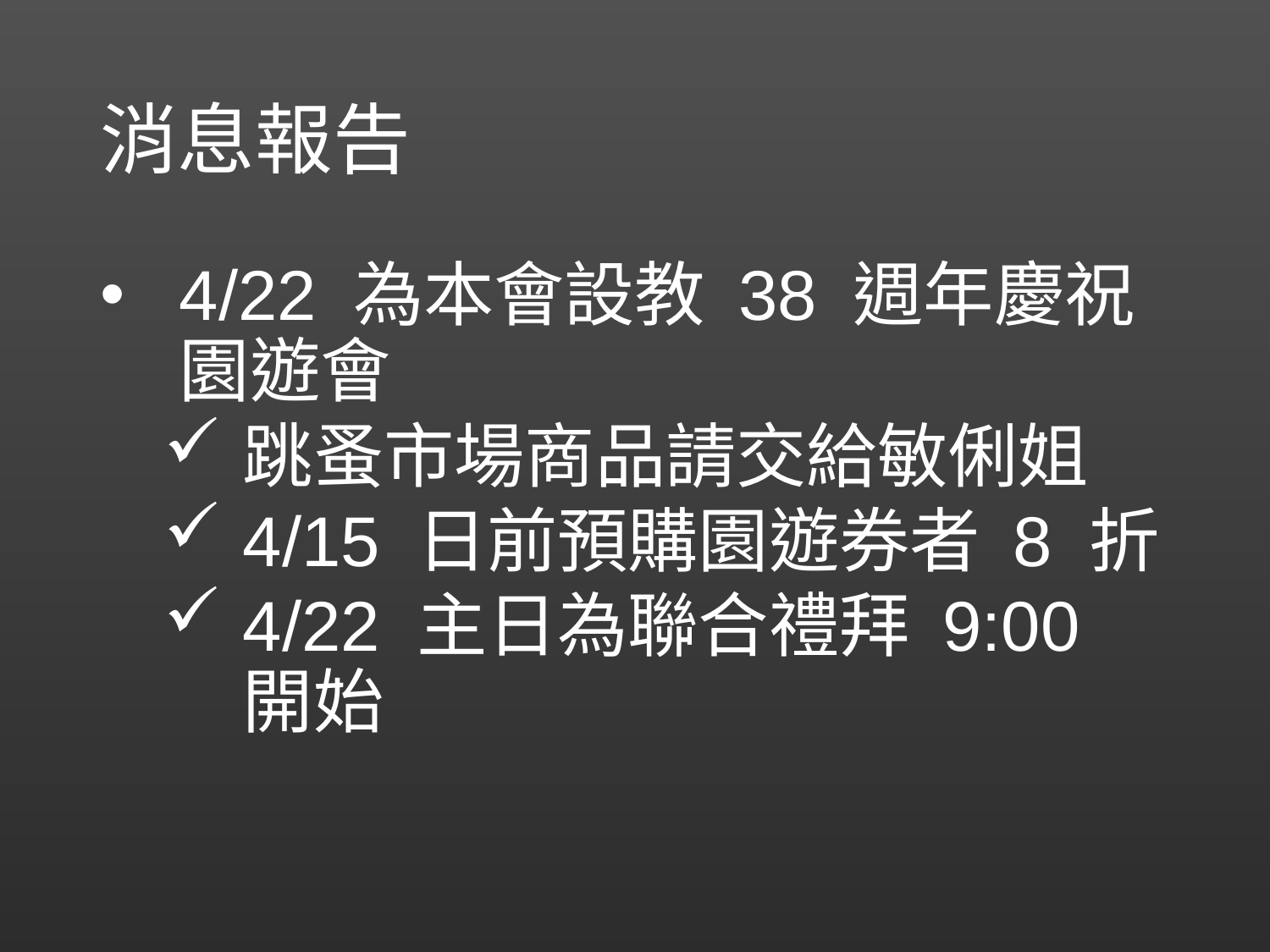

# 消息報告
4/22 為本會設教 38 週年慶祝園遊會
跳蚤市場商品請交給敏俐姐
4/15 日前預購園遊券者 8 折
4/22 主日為聯合禮拜 9:00 開始